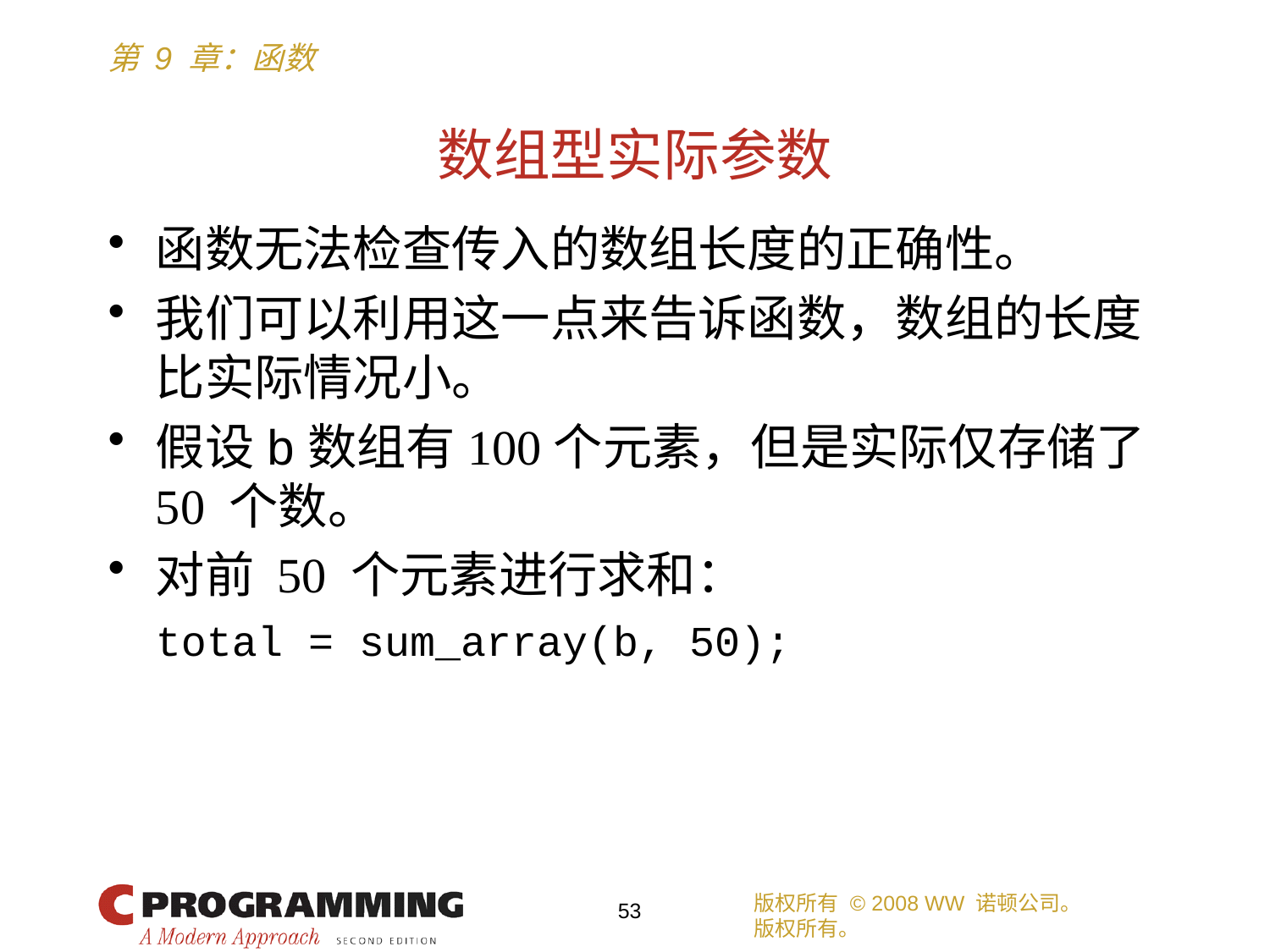

# 数组型实际参数
函数无法检查传入的数组长度的正确性。
我们可以利用这一点来告诉函数，数组的长度比实际情况小。
假设b数组有100个元素，但是实际仅存储了 50 个数。
对前 50 个元素进行求和：
	total = sum_array(b, 50);
版权所有 © 2008 WW 诺顿公司。
版权所有。
53